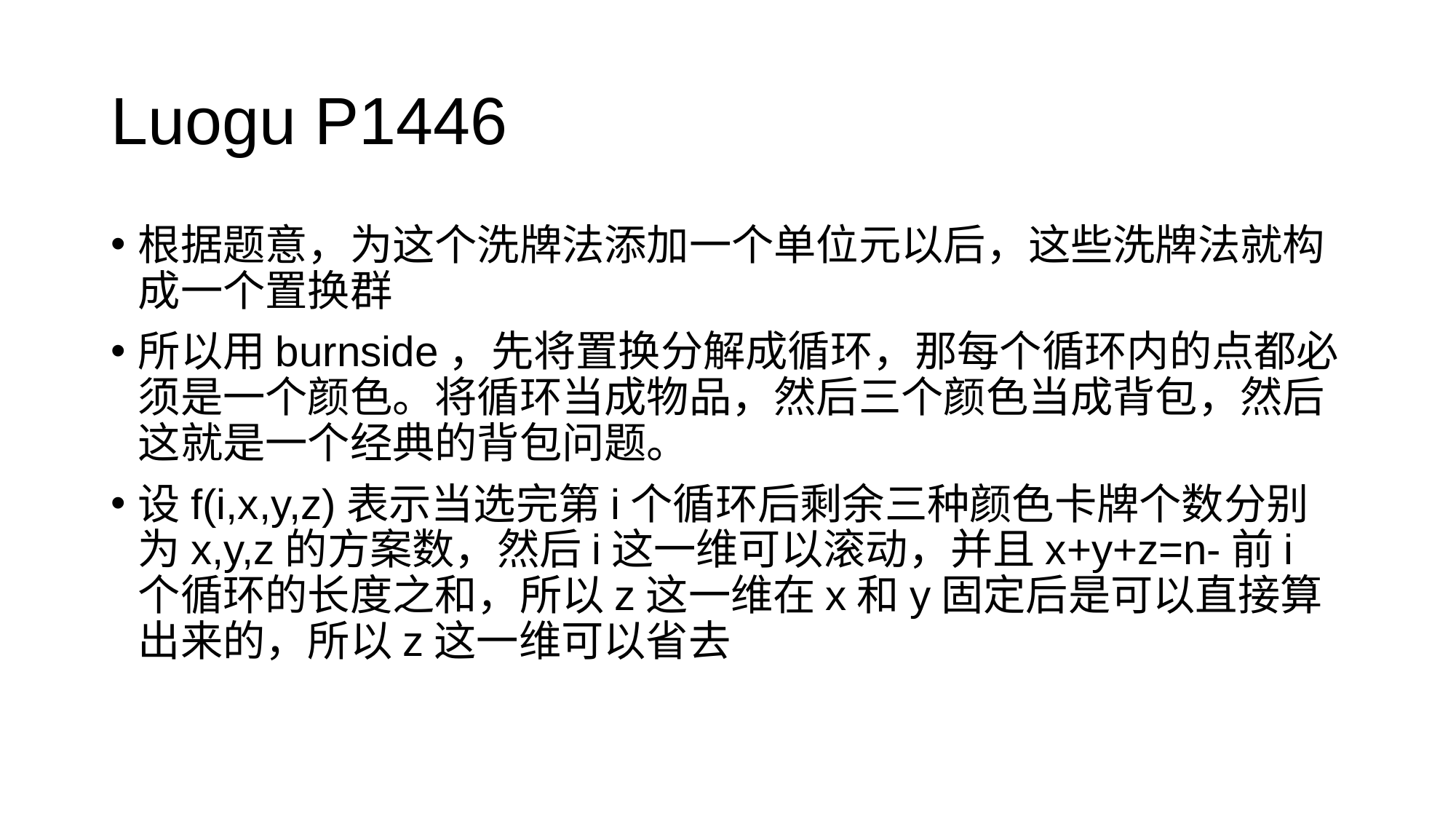

# Luogu P1446
根据题意，为这个洗牌法添加一个单位元以后，这些洗牌法就构成一个置换群
所以用burnside，先将置换分解成循环，那每个循环内的点都必须是一个颜色。将循环当成物品，然后三个颜色当成背包，然后这就是一个经典的背包问题。
设f(i,x,y,z)表示当选完第i个循环后剩余三种颜色卡牌个数分别为x,y,z的方案数，然后i这一维可以滚动，并且x+y+z=n-前i个循环的长度之和，所以z这一维在x和y固定后是可以直接算出来的，所以z这一维可以省去